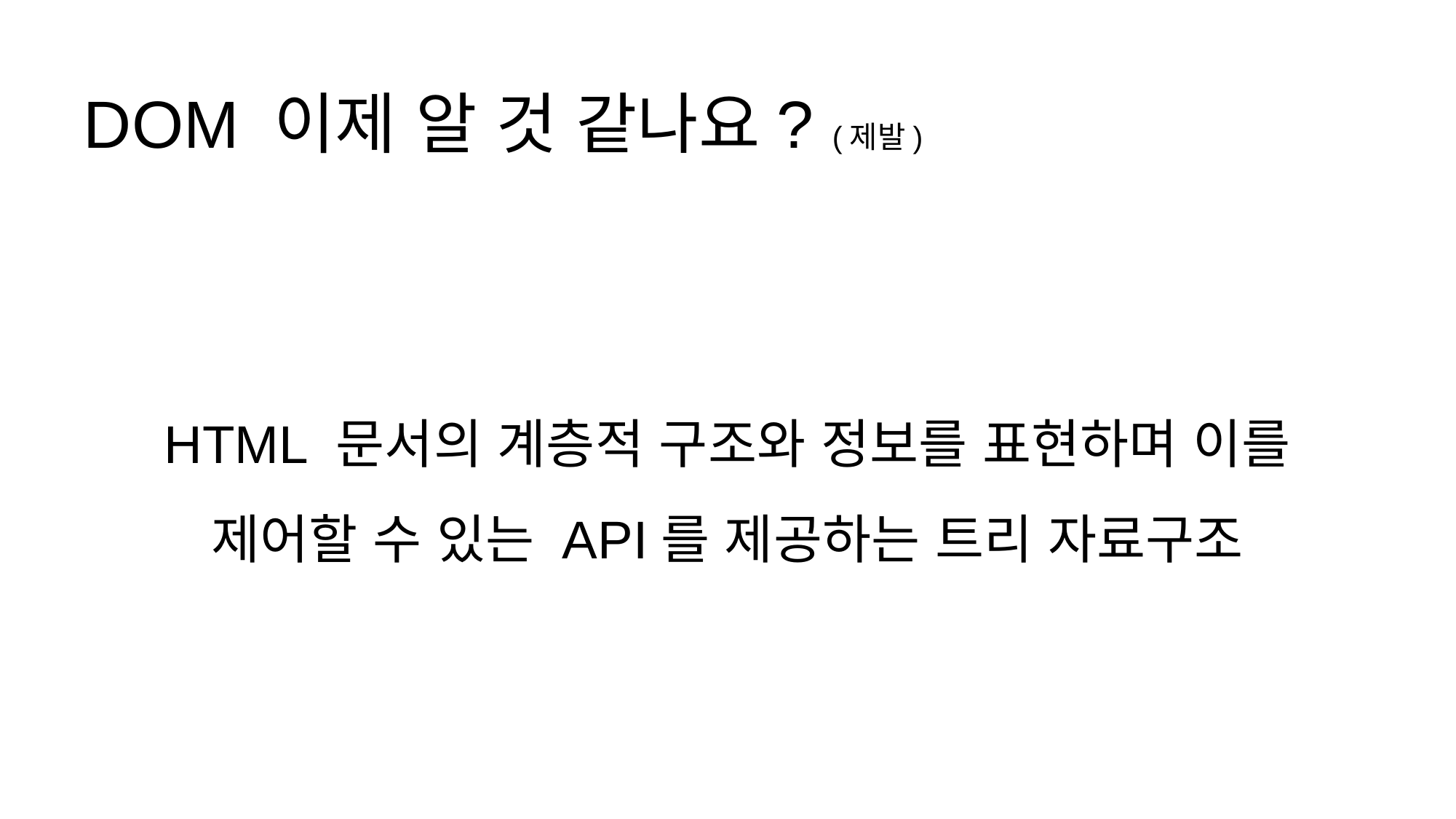

# DOM 이제 알 것 같나요? (제발)
HTML 문서의 계층적 구조와 정보를 표현하며 이를 제어할 수 있는 API를 제공하는 트리 자료구조